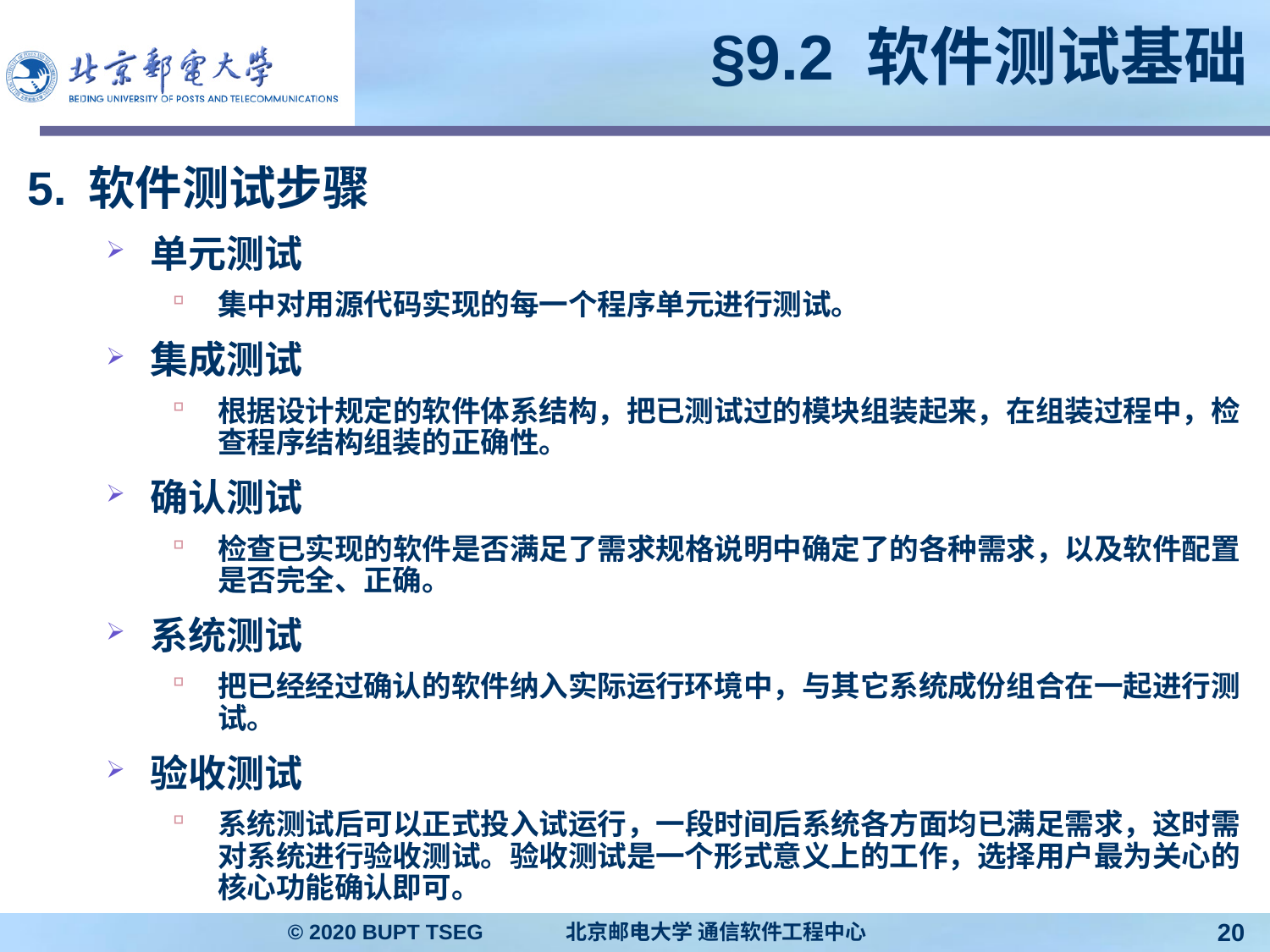

# §9.2 软件测试基础
5. 软件测试步骤
单元测试
集中对用源代码实现的每一个程序单元进行测试。
集成测试
根据设计规定的软件体系结构，把已测试过的模块组装起来，在组装过程中，检查程序结构组装的正确性。
确认测试
检查已实现的软件是否满足了需求规格说明中确定了的各种需求，以及软件配置是否完全、正确。
系统测试
把已经经过确认的软件纳入实际运行环境中，与其它系统成份组合在一起进行测试。
验收测试
系统测试后可以正式投入试运行，一段时间后系统各方面均已满足需求，这时需对系统进行验收测试。验收测试是一个形式意义上的工作，选择用户最为关心的核心功能确认即可。

© 2020 BUPT TSEG             北京邮电大学 通信软件工程中心